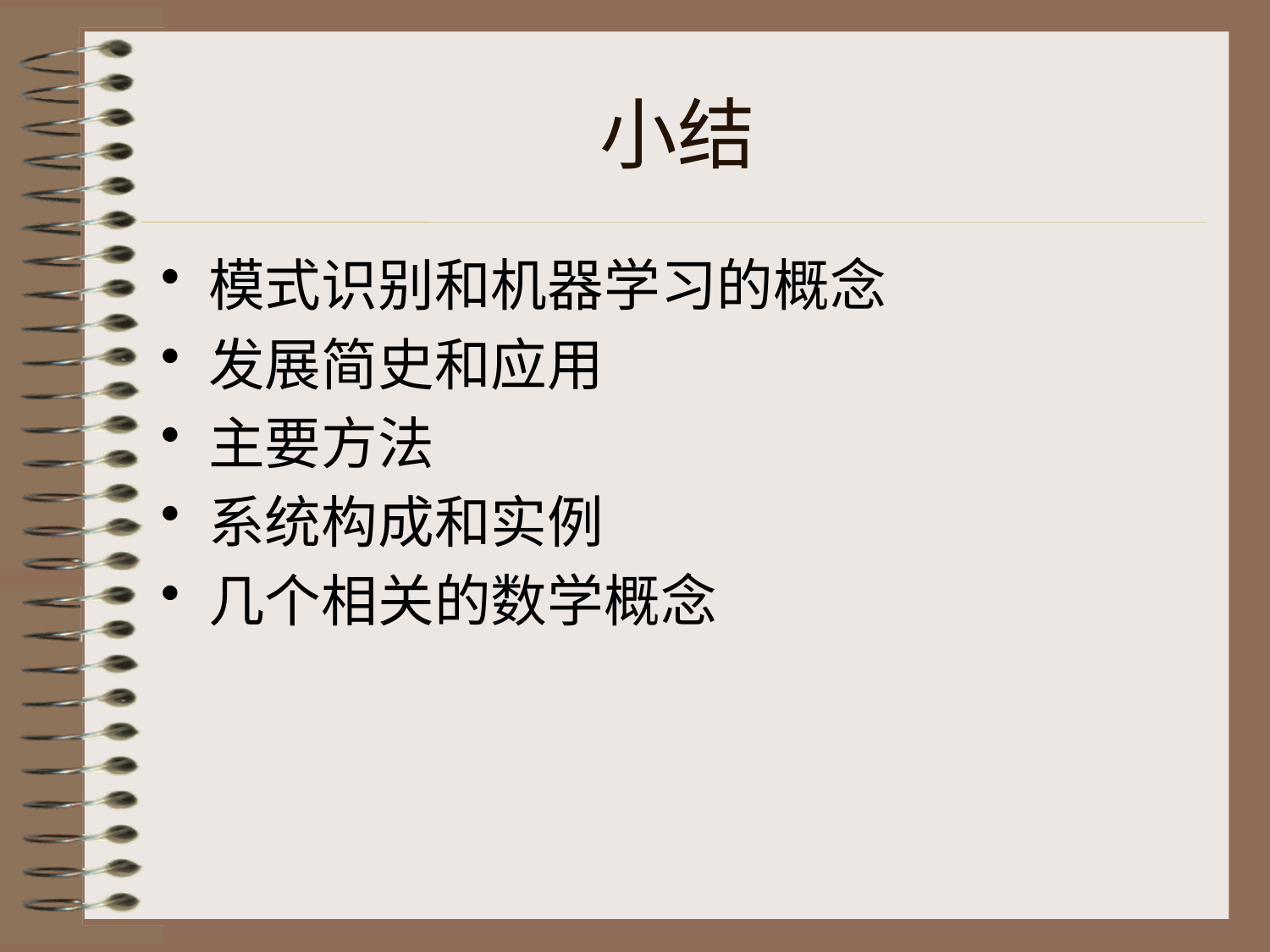

# 小结
模式识别和机器学习的概念
发展简史和应用
主要方法
系统构成和实例
几个相关的数学概念